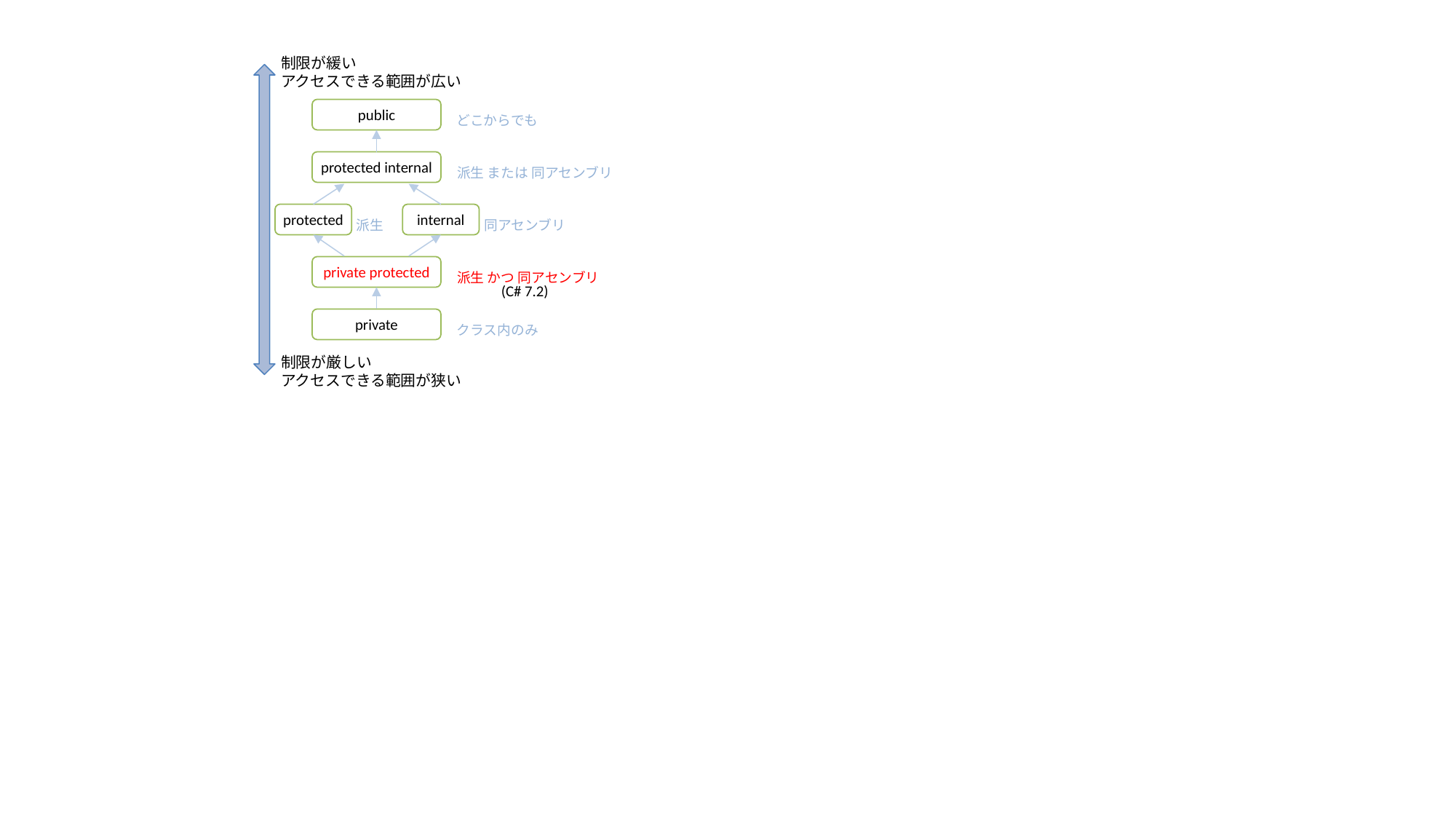

制限が緩い
アクセスできる範囲が広い

public
どこからでも
protected internal
派生 または 同アセンブリ

protected
internal
派生
同アセンブリ

private protected
派生 かつ 同アセンブリ
(C# 7.2)
private
クラス内のみ
制限が厳しい
アクセスできる範囲が狭い